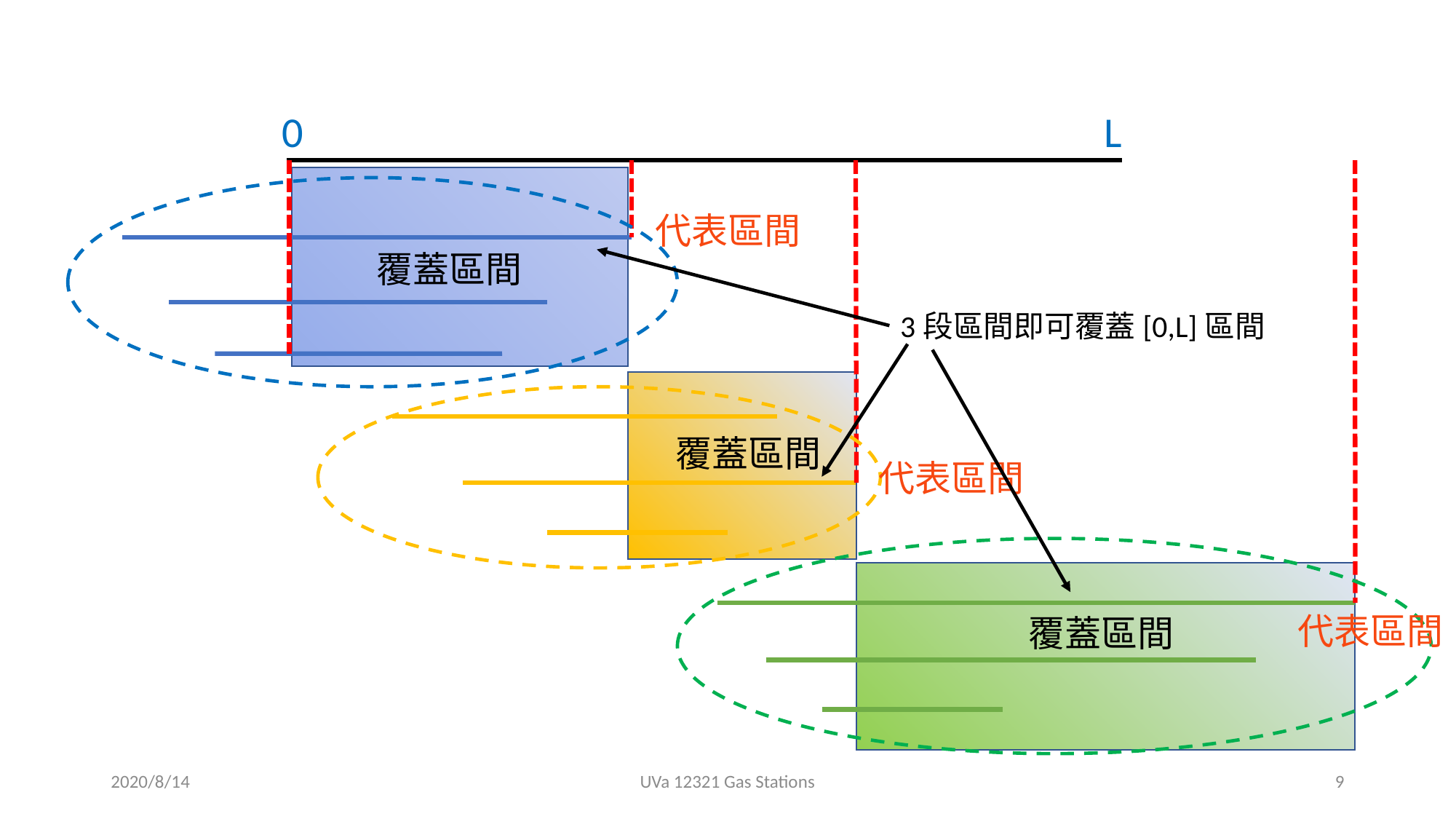

0
L

代表區間
覆蓋區間
3段區間即可覆蓋[0,L]區間

覆蓋區間
代表區間

代表區間
覆蓋區間
2020/8/14
UVa 12321 Gas Stations
9